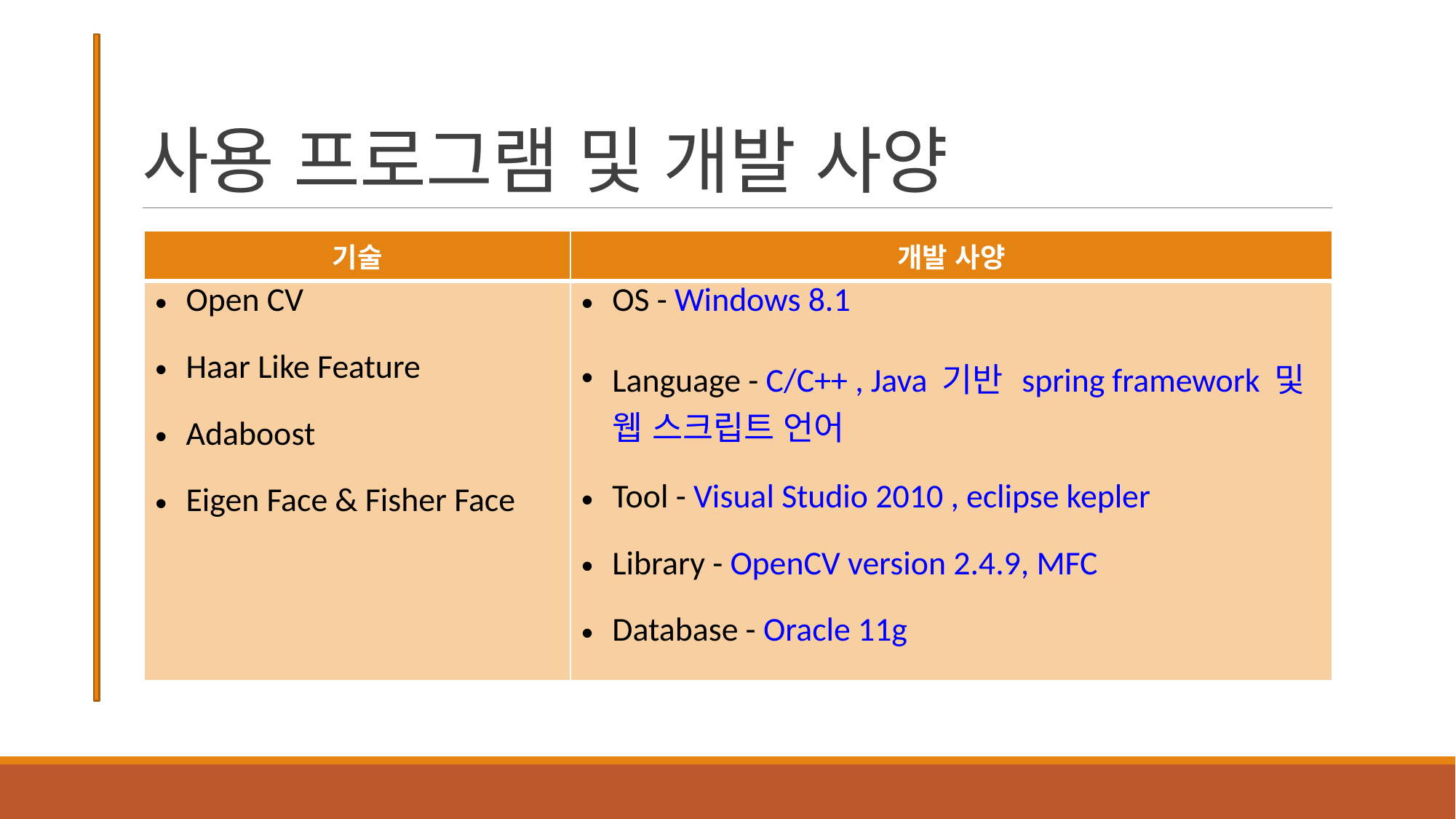

# 사용 프로그램 및 개발 사양

| 기술 | 개발 사양 |
| --- | --- |
| Open CV Haar Like Feature Adaboost Eigen Face & Fisher Face | OS - Windows 8.1 Language - C/C++ , Java 기반 spring framework 및 웹 스크립트 언어 Tool - Visual Studio 2010 , eclipse kepler Library - OpenCV version 2.4.9, MFC Database - Oracle 11g |